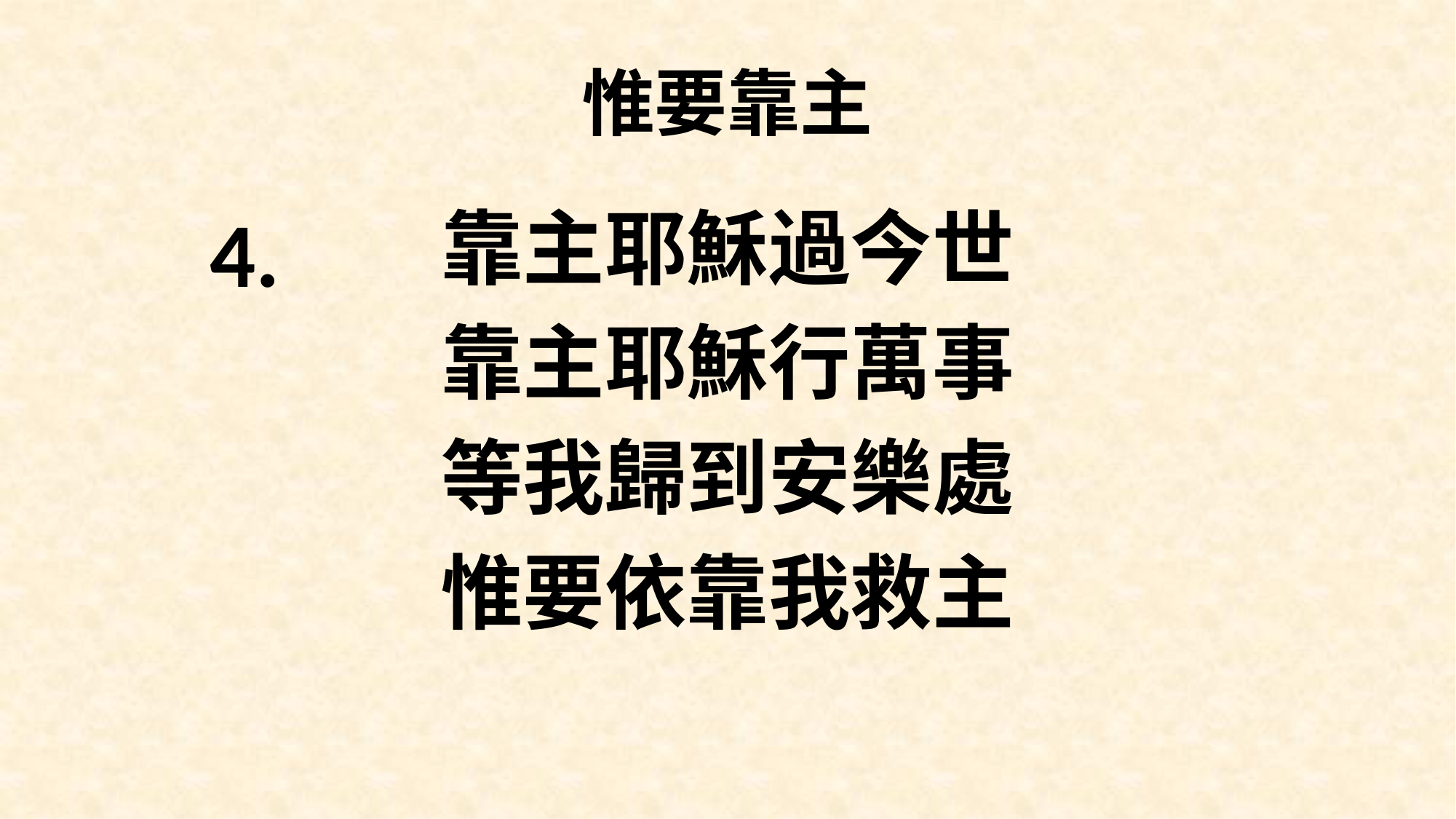

# 惟要靠主
靠主耶穌過今世
靠主耶穌行萬事
等我歸到安樂處
惟要依靠我救主
4.